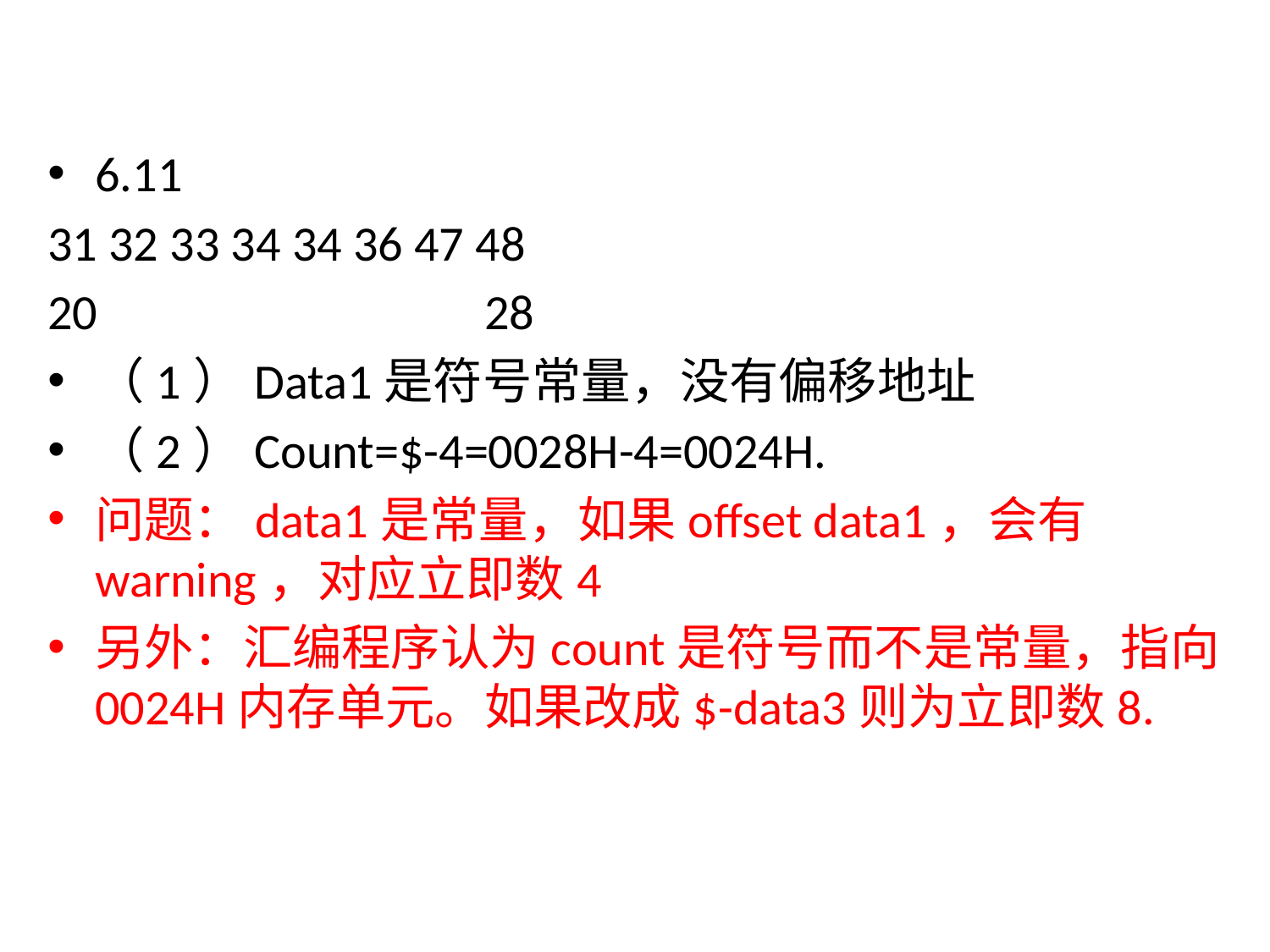

#
6.11
31 32 33 34 34 36 47 48
20 			     28
（1）Data1是符号常量，没有偏移地址
（2）Count=$-4=0028H-4=0024H.
问题：data1是常量，如果offset data1，会有warning，对应立即数4
另外：汇编程序认为count是符号而不是常量，指向0024H内存单元。如果改成$-data3则为立即数8.